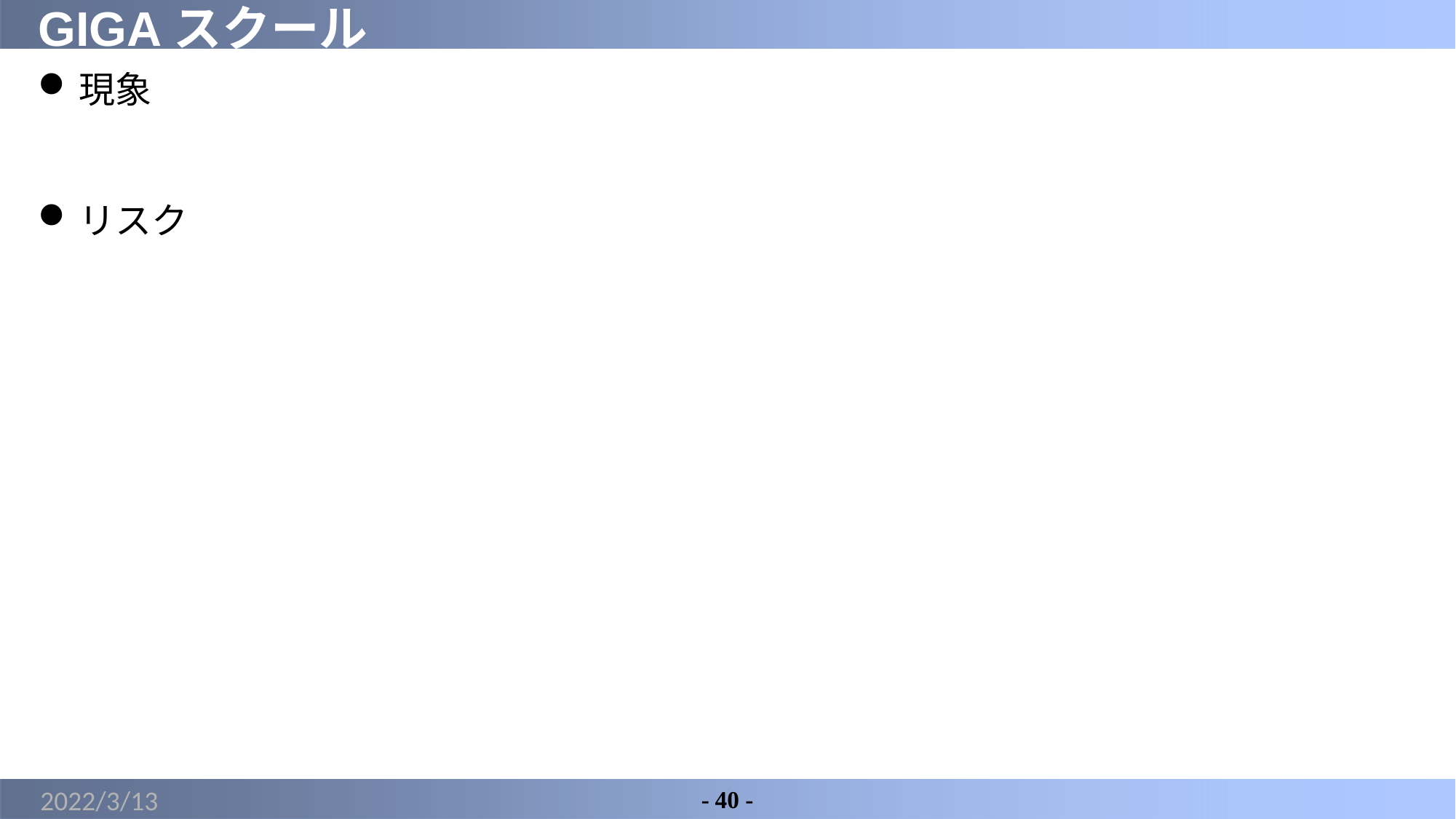

# GIGAスクール
現象

リスク

2022/3/13
- 40 -